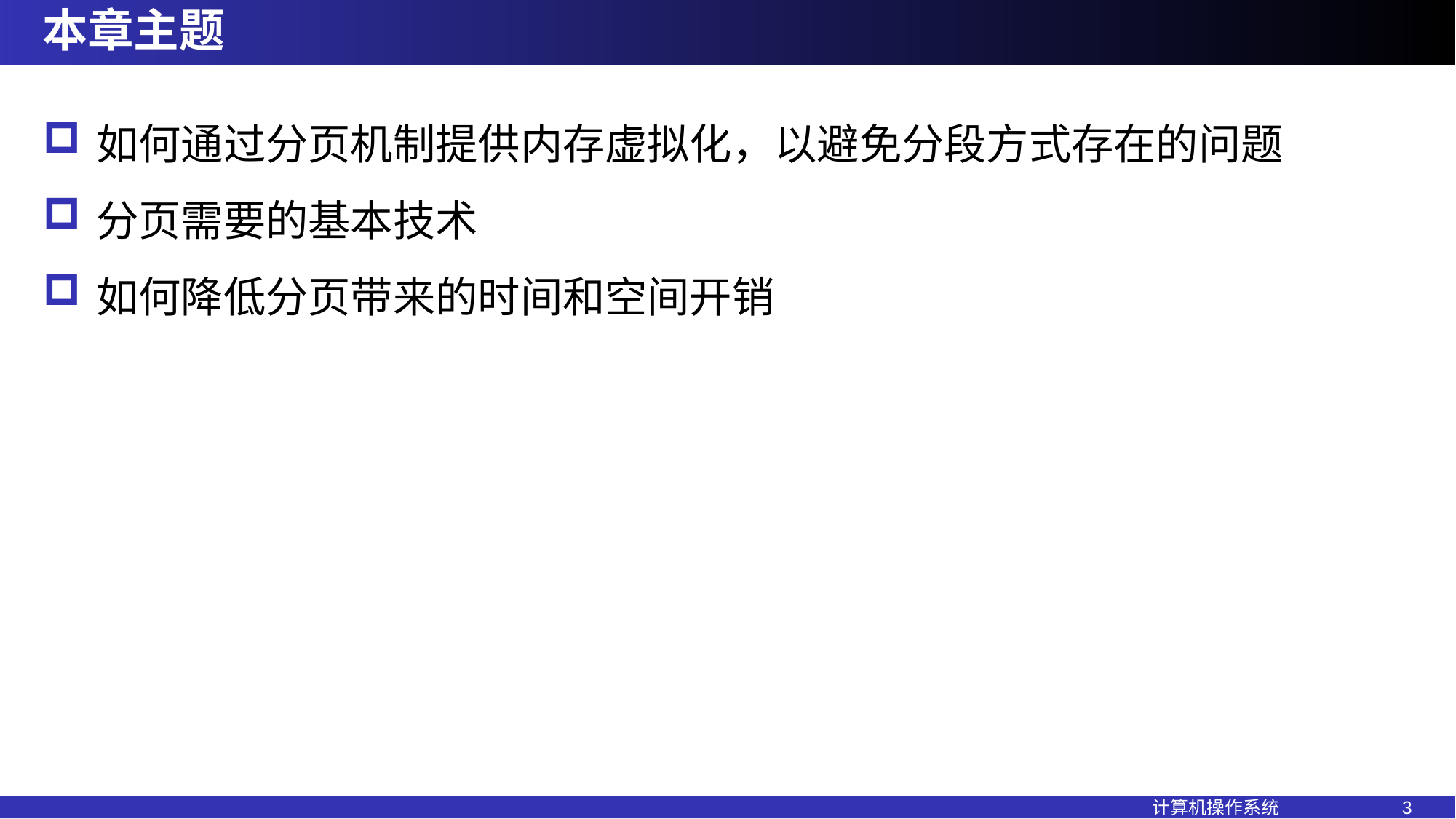

# 本章主题
如何通过分页机制提供内存虚拟化，以避免分段方式存在的问题
分页需要的基本技术
如何降低分页带来的时间和空间开销
计算机操作系统                     3